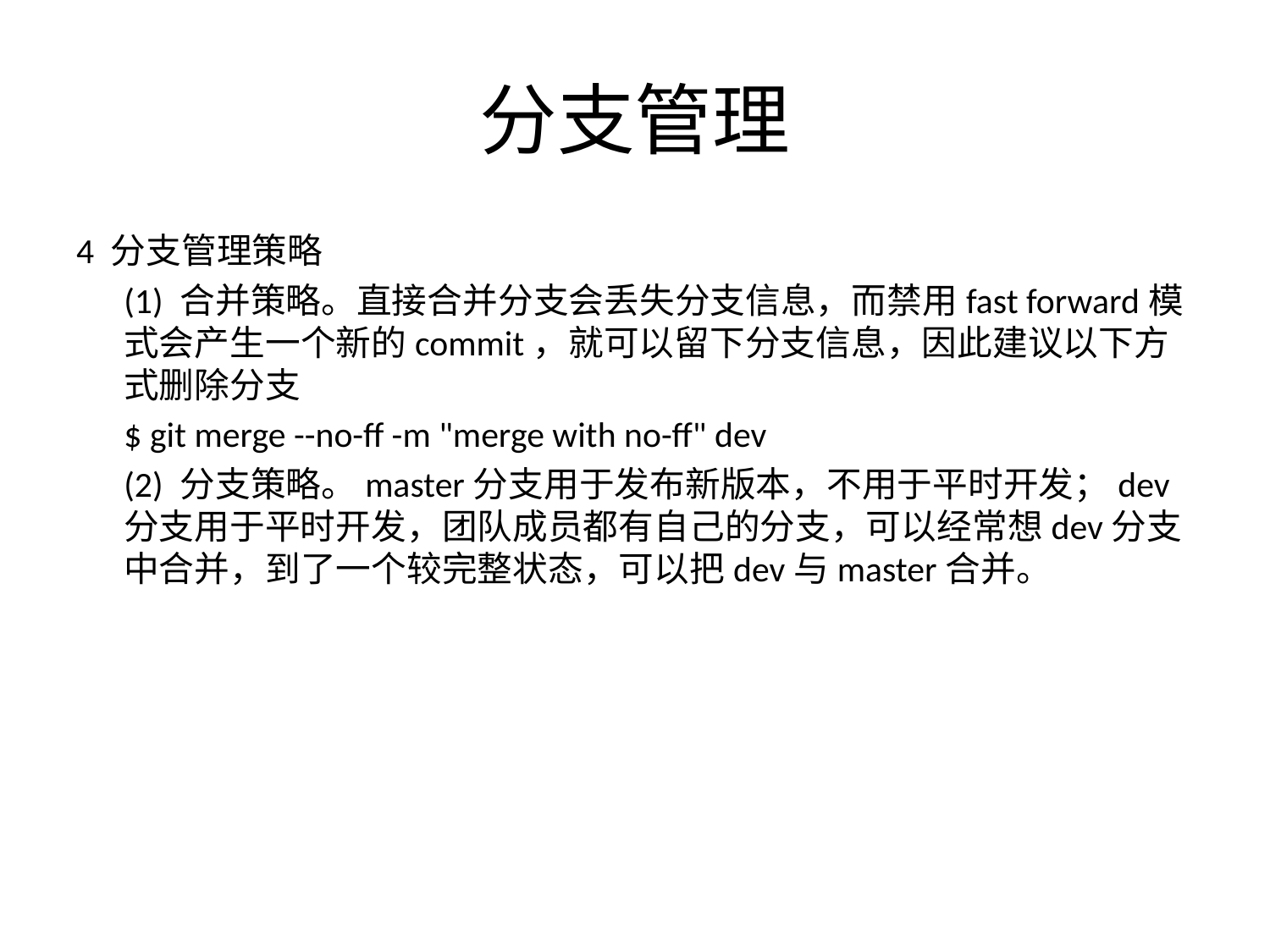

# 分支管理
4 分支管理策略
 	(1) 合并策略。直接合并分支会丢失分支信息，而禁用fast forward模式会产生一个新的commit，就可以留下分支信息，因此建议以下方式删除分支
	$ git merge --no-ff -m "merge with no-ff" dev
	(2) 分支策略。master分支用于发布新版本，不用于平时开发；dev分支用于平时开发，团队成员都有自己的分支，可以经常想dev分支中合并，到了一个较完整状态，可以把dev与master合并。